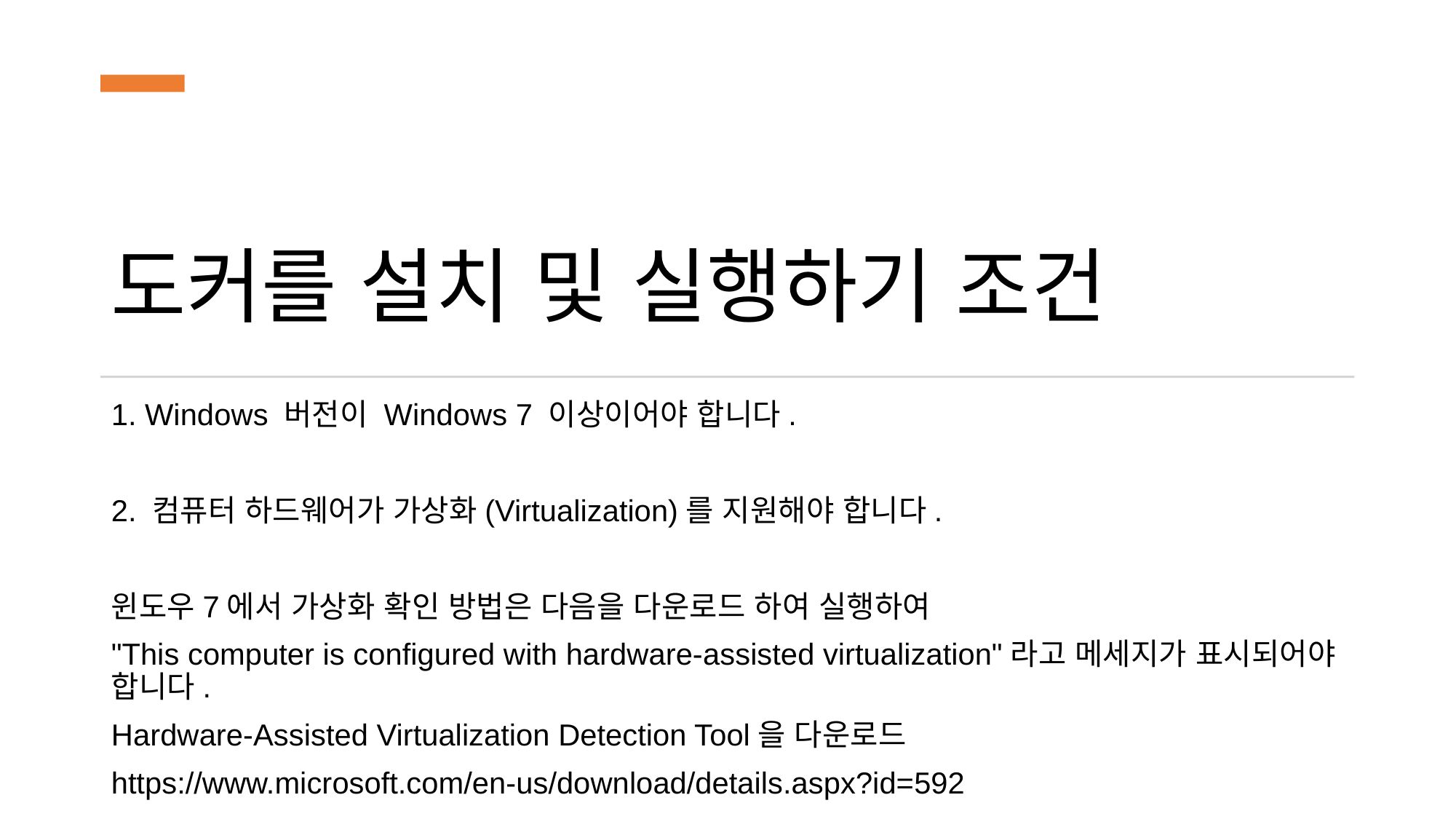

# 도커를 설치 및 실행하기 조건

1. Windows 버전이 Windows 7 이상이어야 합니다.

2. 컴퓨터 하드웨어가 가상화(Virtualization)를 지원해야 합니다.

윈도우7에서 가상화 확인 방법은 다음을 다운로드 하여 실행하여
"This computer is configured with hardware-assisted virtualization"라고 메세지가 표시되어야 합니다.
Hardware-Assisted Virtualization Detection Tool을 다운로드
https://www.microsoft.com/en-us/download/details.aspx?id=592